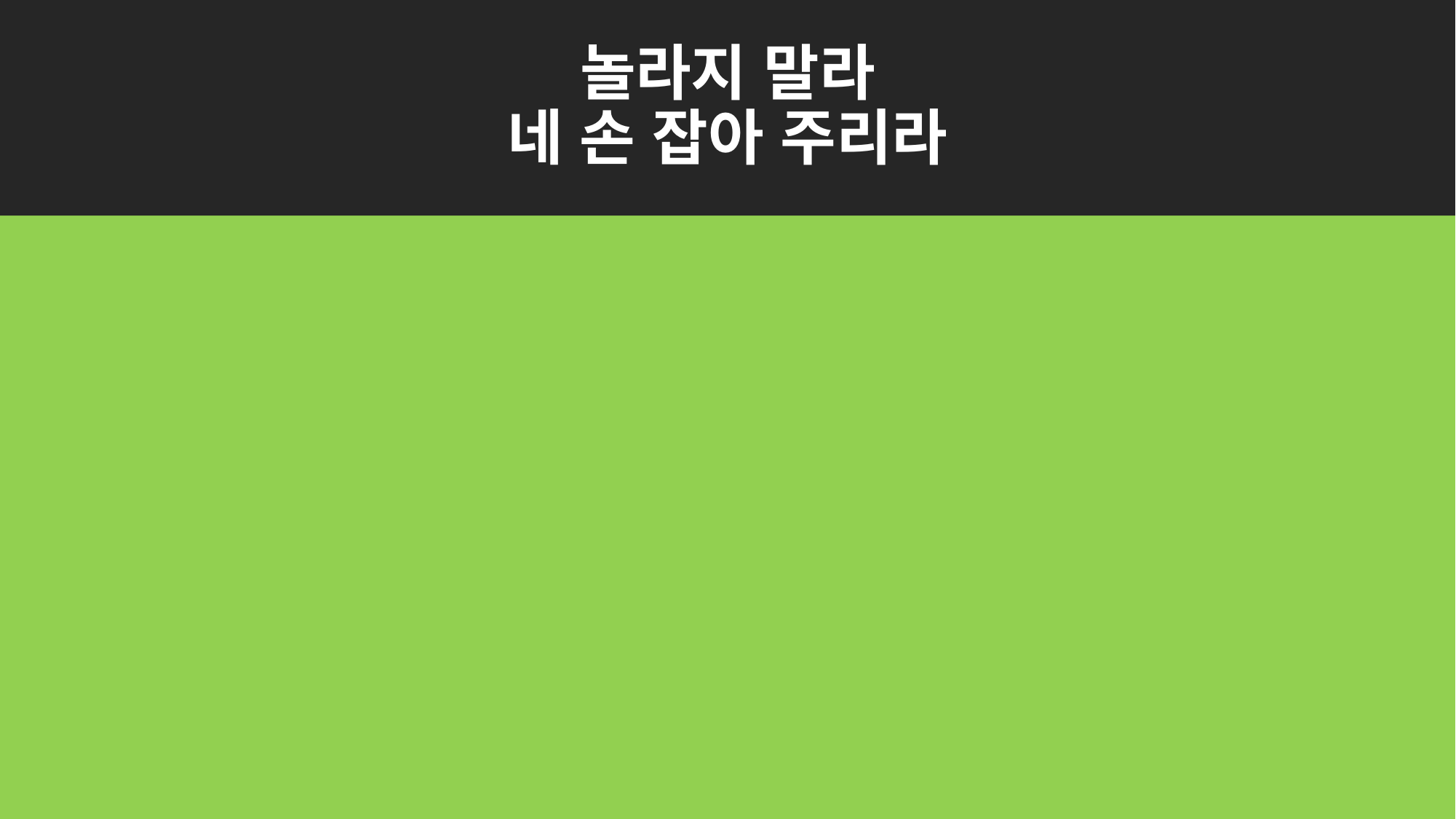

# 놀라지 말라 네 손 잡아 주리라